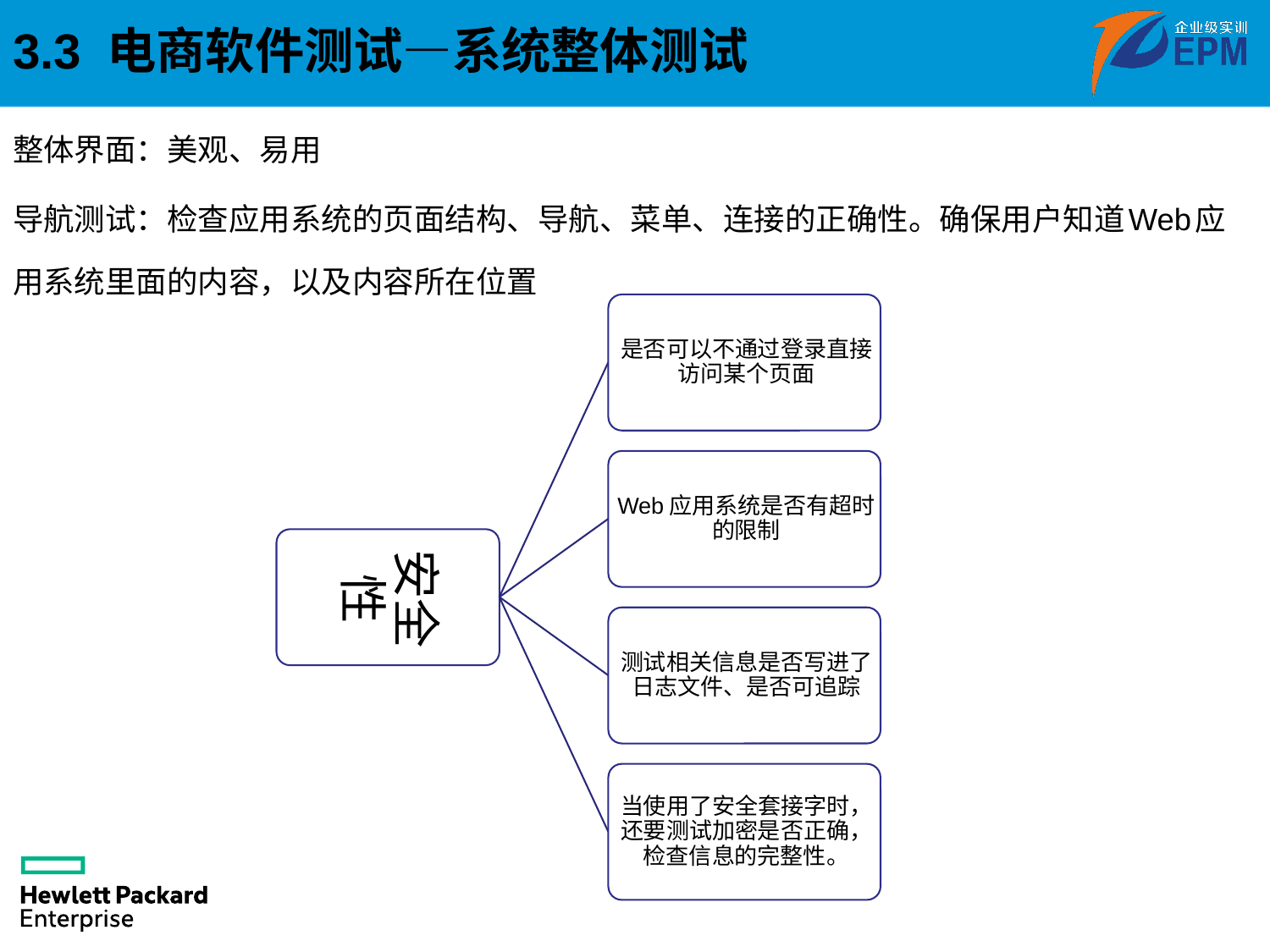

# 3.3 电商软件测试—系统整体测试
整体界面：美观、易用
导航测试：检查应用系统的页面结构、导航、菜单、连接的正确性。确保用户知道Web应用系统里面的内容，以及内容所在位置

安全性

是否可以不通过登录直接访问某个页面

Web应用系统是否有超时的限制

测试相关信息是否写进了日志文件、是否可追踪

当使用了安全套接字时，还要测试加密是否正确，检查信息的完整性。